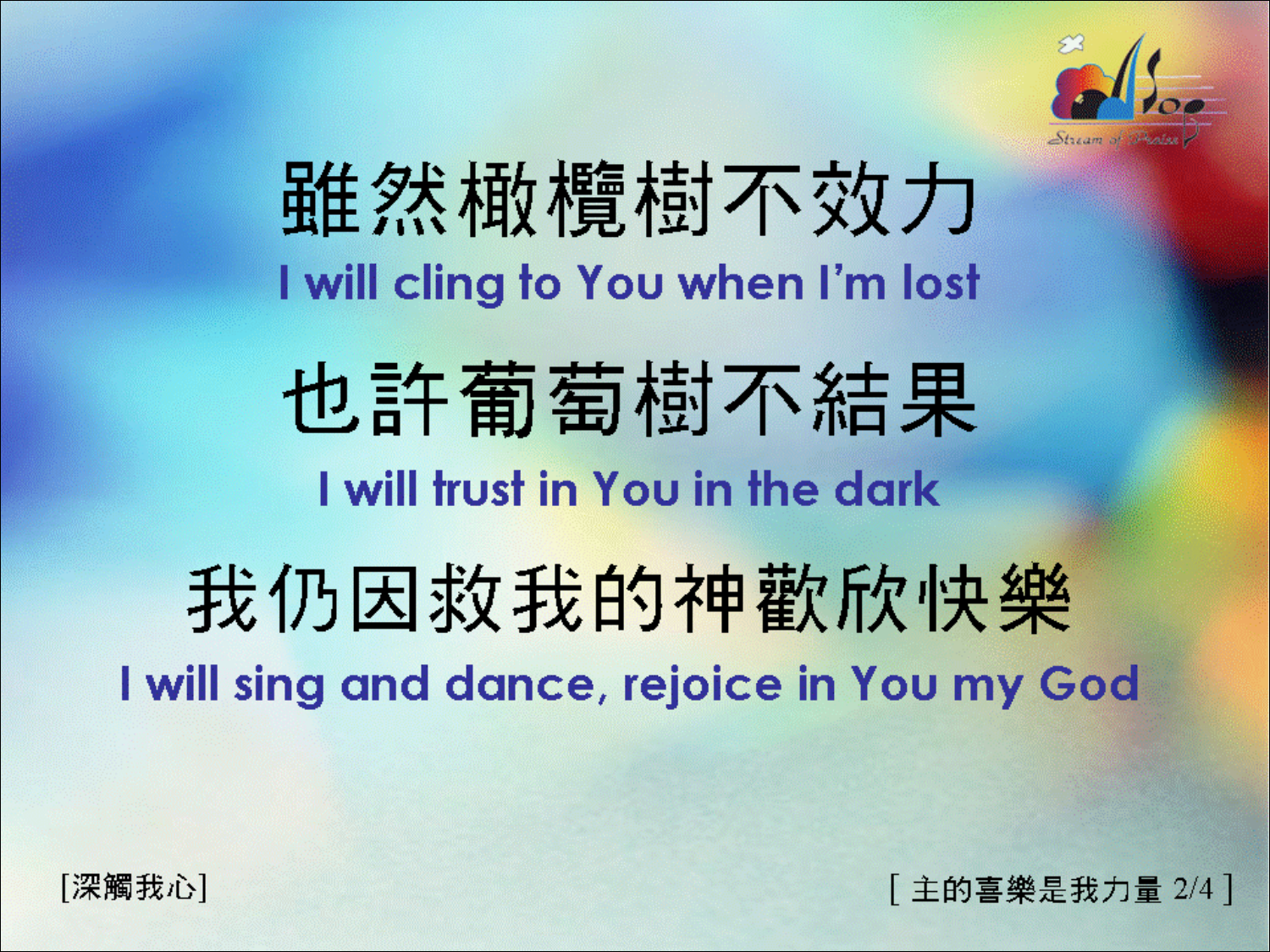

# 主的喜樂是我力量 <2/4>                The Joy of the Lord Is My Strength